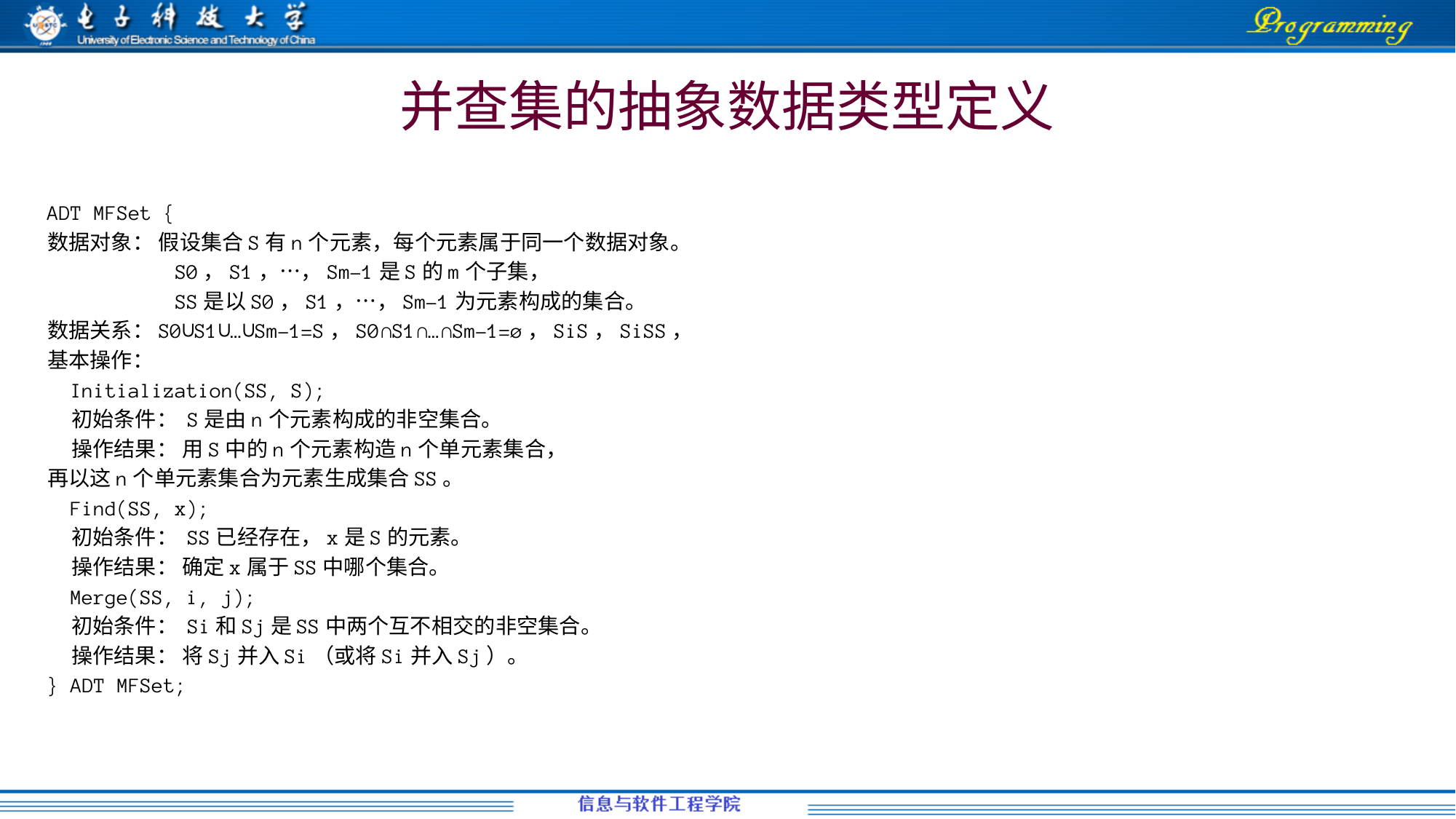

# 并查集的抽象数据类型定义

ADT MFSet {
数据对象： 假设集合S有n个元素，每个元素属于同一个数据对象。
           S0，S1，…，Sm-1是S的m个子集，
           SS是以S0，S1，…，Sm-1为元素构成的集合。
数据关系：S0∪S1∪…∪Sm-1=S，S0∩S1∩…∩Sm-1=ø，SiS，SiSS，
基本操作：
  Initialization(SS, S);
    初始条件： S是由n个元素构成的非空集合。
    操作结果： 用S中的n个元素构造n个单元素集合，
再以这n个单元素集合为元素生成集合SS。
  Find(SS, x);
    初始条件： SS已经存在，x是S的元素。
    操作结果： 确定x属于SS中哪个集合。
  Merge(SS, i, j);
    初始条件： Si和Sj是SS中两个互不相交的非空集合。
    操作结果： 将Sj并入Si（或将Si并入Sj）。
} ADT MFSet;